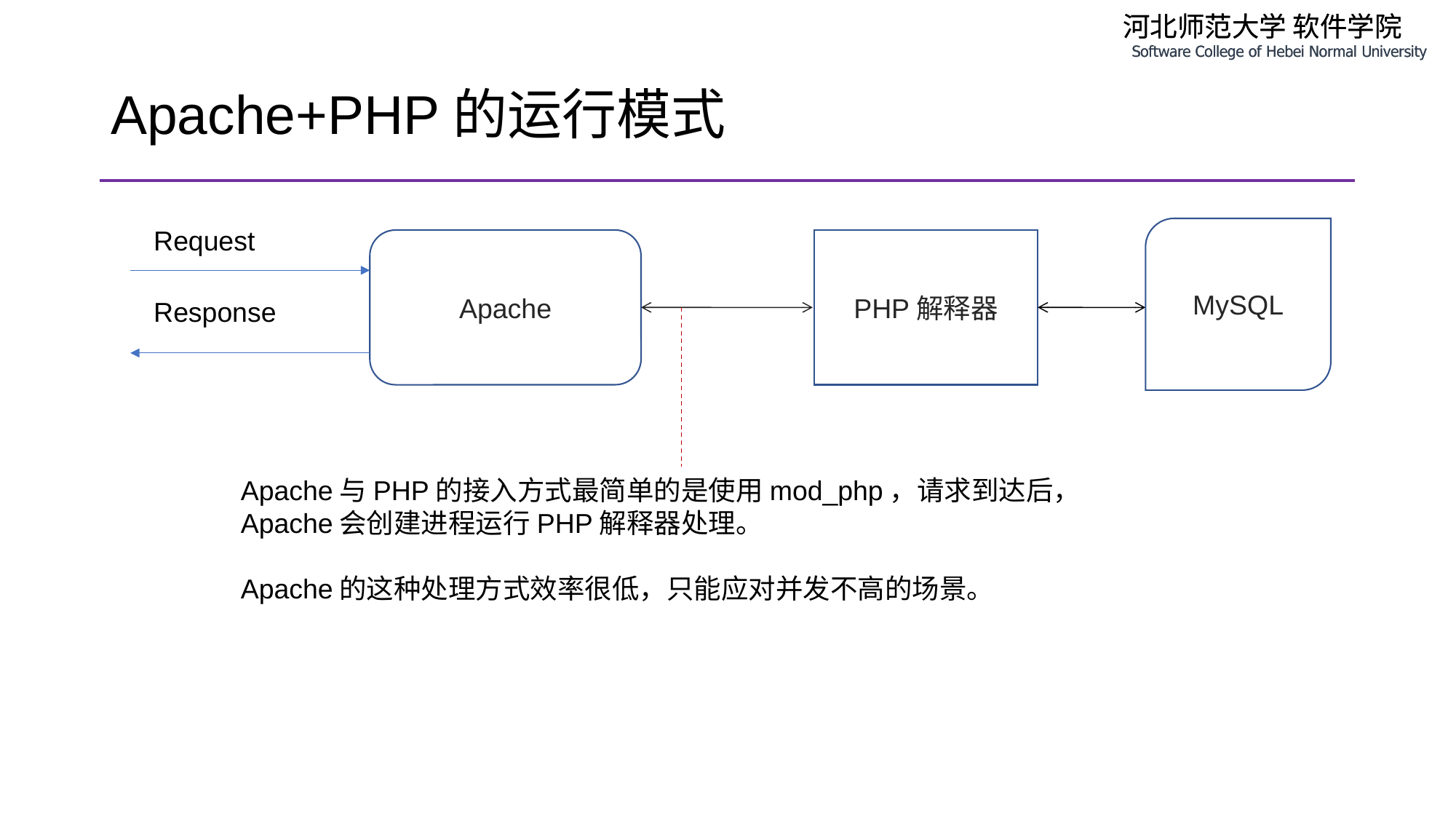

# Apache+PHP的运行模式
Request
MySQL
PHP解释器
Apache
Response
Apache与PHP的接入方式最简单的是使用mod_php，请求到达后，Apache会创建进程运行PHP解释器处理。

Apache的这种处理方式效率很低，只能应对并发不高的场景。